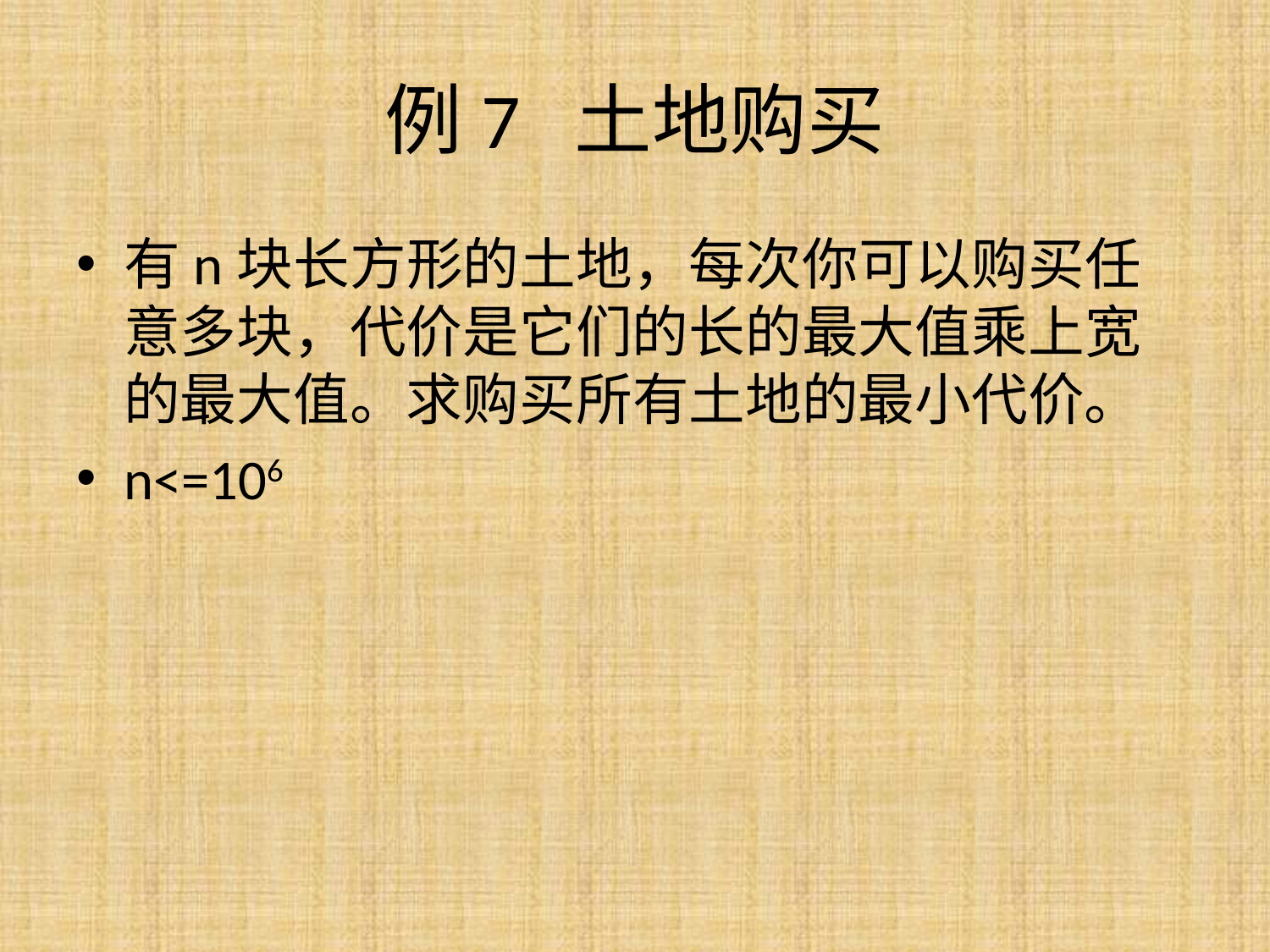

# 例7  土地购买
有n块长方形的土地，每次你可以购买任意多块，代价是它们的长的最大值乘上宽的最大值。求购买所有土地的最小代价。
n<=106